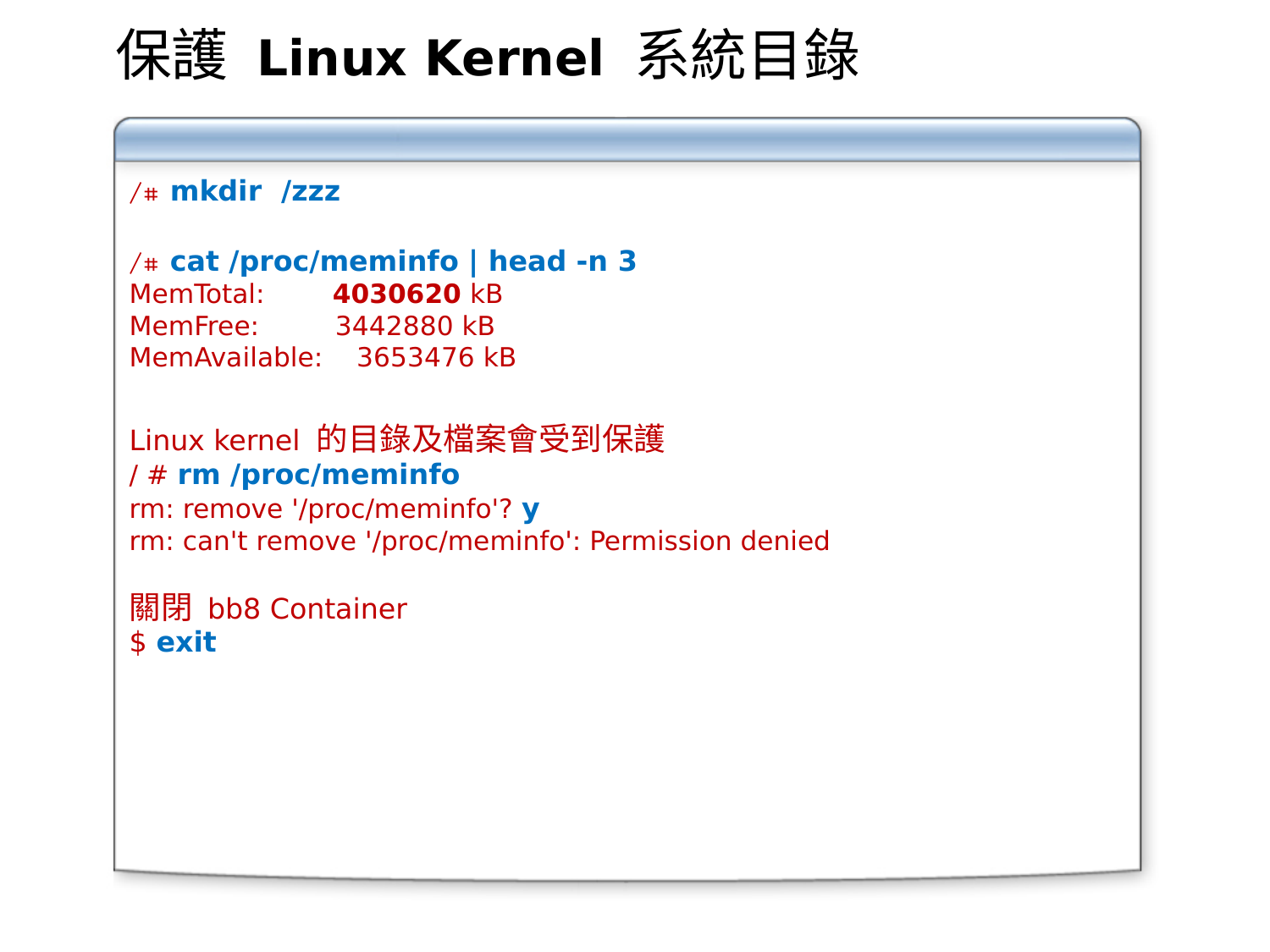

# 保護 Linux Kernel 系統目錄
/# mkdir  /zzz

/# cat /proc/meminfo | head -n 3
MemTotal:        4030620 kB
MemFree:         3442880 kB
MemAvailable:    3653476 kB

Linux kernel 的目錄及檔案會受到保護
/ # rm /proc/meminfo
rm: remove '/proc/meminfo'? y
rm: can't remove '/proc/meminfo': Permission denied

關閉 bb8 Container
$ exit